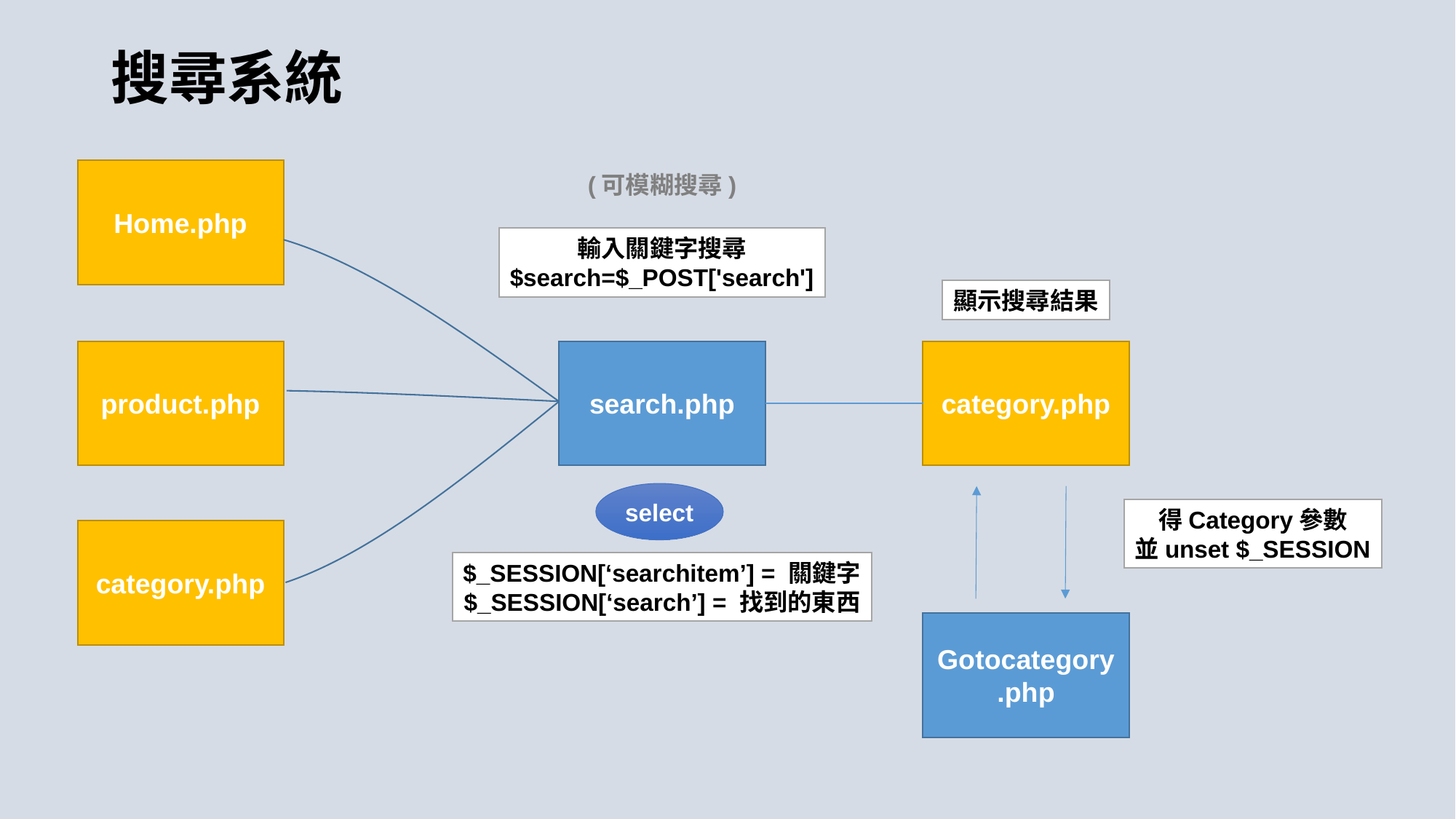

# 搜尋系統
Home.php
(可模糊搜尋)
輸入關鍵字搜尋
$search=$_POST['search']

顯示搜尋結果
product.php
search.php
category.php
select
得Category參數
並unset $_SESSION
category.php
$_SESSION[‘searchitem’] = 關鍵字
$_SESSION[‘search’] = 找到的東西
Gotocategory
.php